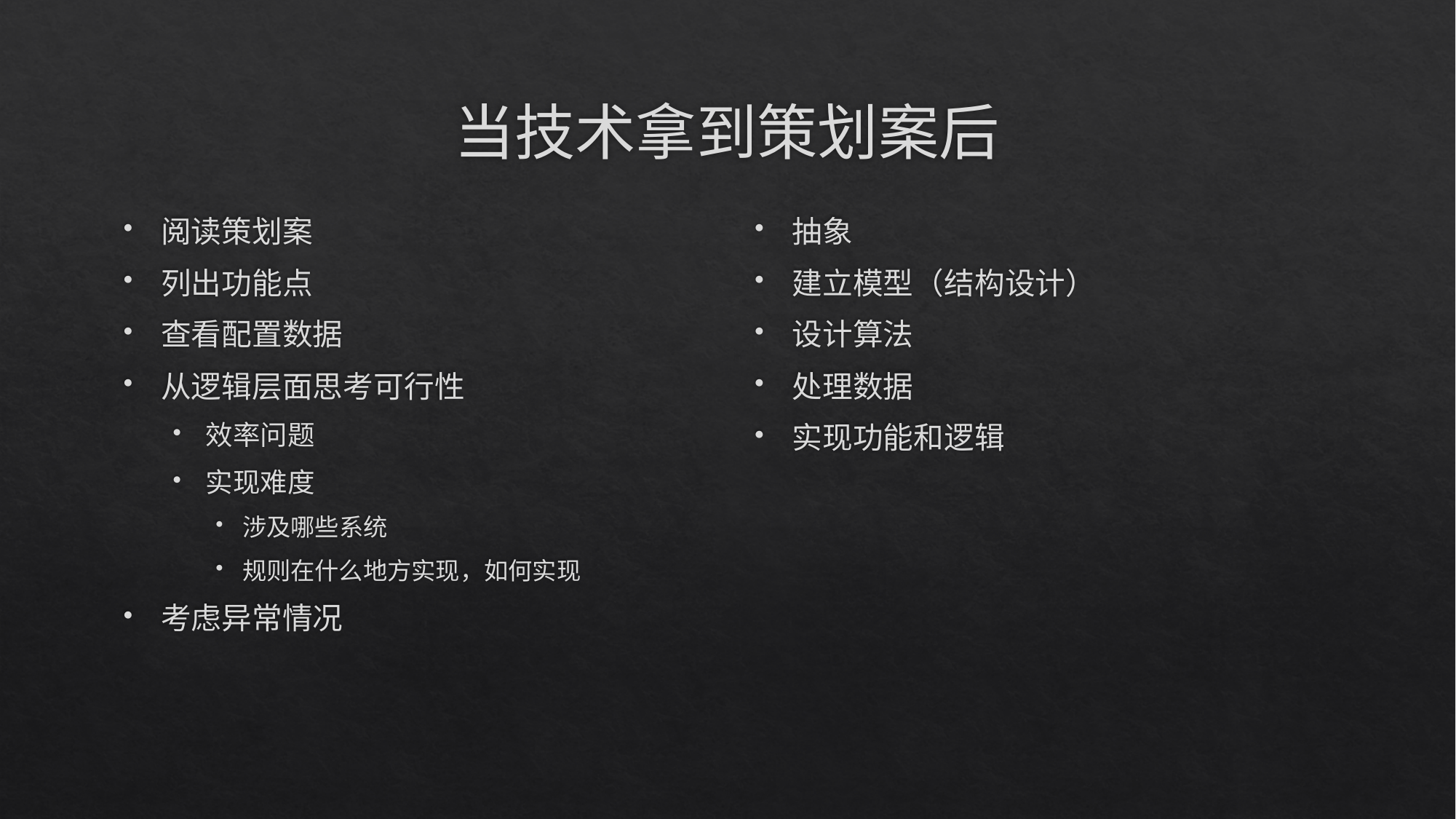

# 当技术拿到策划案后
阅读策划案
列出功能点
查看配置数据
从逻辑层面思考可行性
效率问题
实现难度
涉及哪些系统
规则在什么地方实现，如何实现
考虑异常情况
抽象
建立模型（结构设计）
设计算法
处理数据
实现功能和逻辑